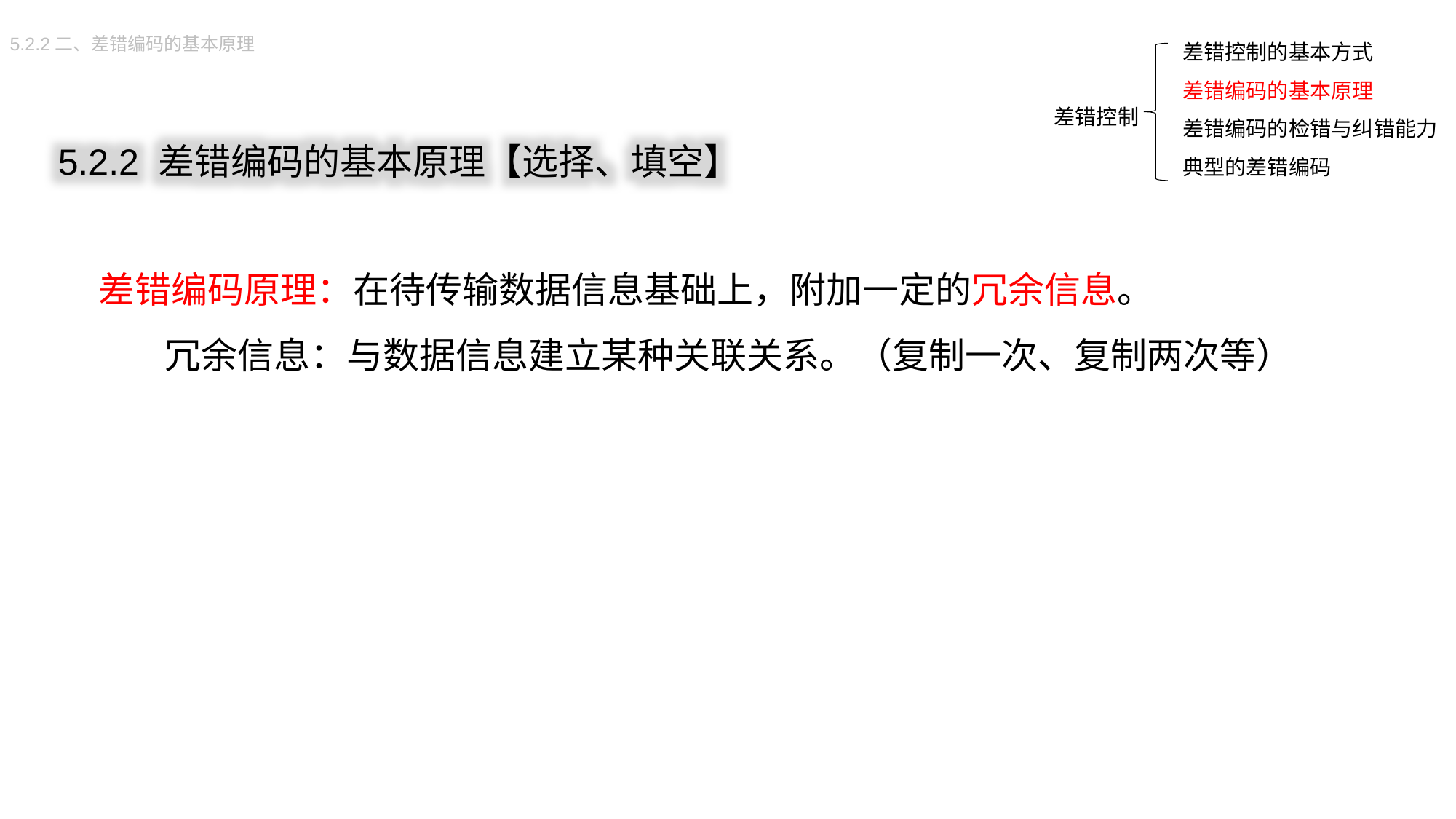

差错控制的基本方式
差错编码的基本原理
差错编码的检错与纠错能力
典型的差错编码
5.2.2二、差错编码的基本原理

差错控制
5.2.2 差错编码的基本原理【选择、填空】
差错编码原理：在待传输数据信息基础上，附加一定的冗余信息。
       冗余信息：与数据信息建立某种关联关系。（复制一次、复制两次等）